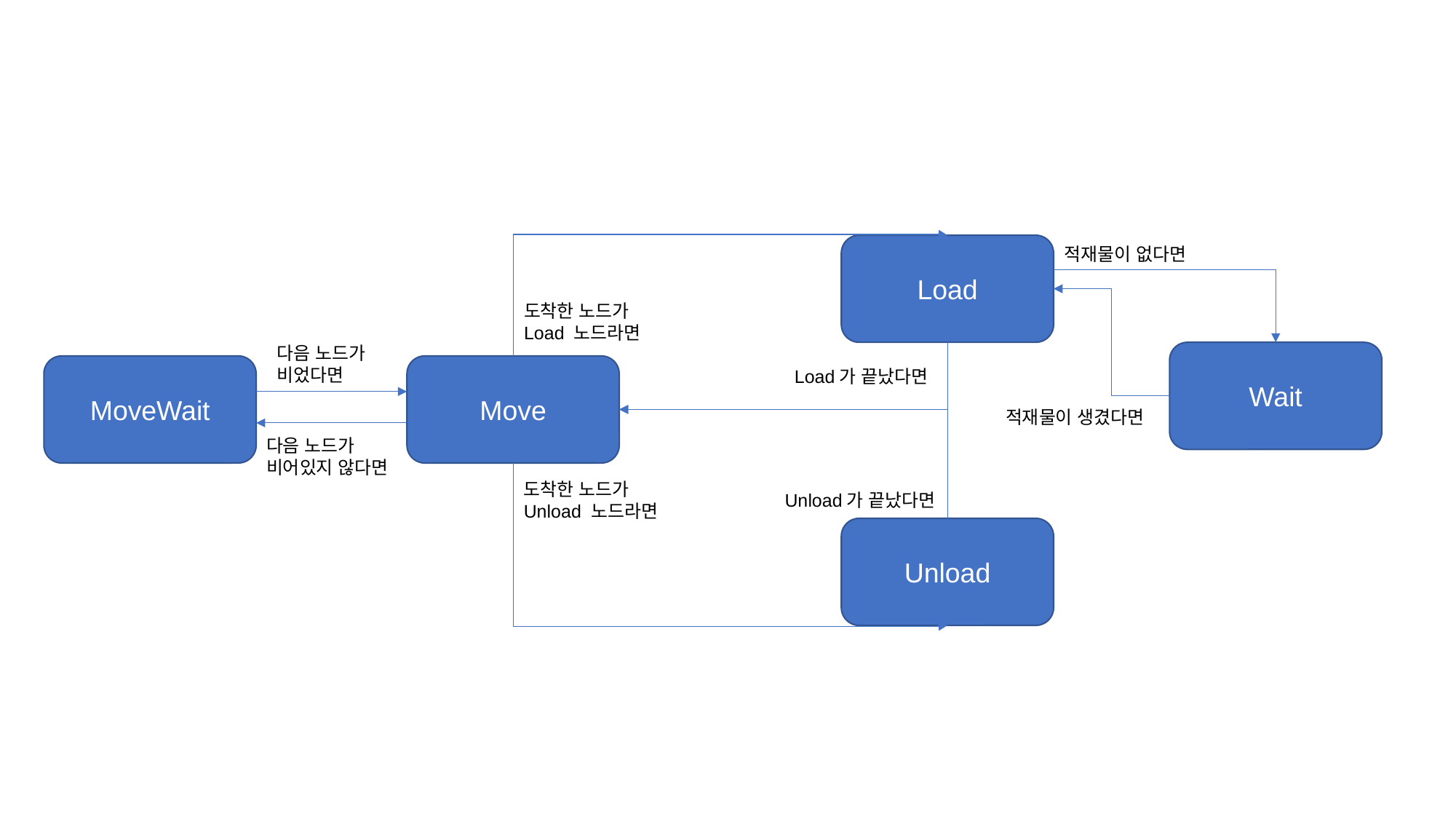

Load
적재물이 없다면
도착한 노드가
Load 노드라면
다음 노드가
비었다면
Wait
MoveWait
Move
Load가 끝났다면
적재물이 생겼다면
다음 노드가
비어있지 않다면
도착한 노드가
Unload 노드라면
Unload가 끝났다면
Unload